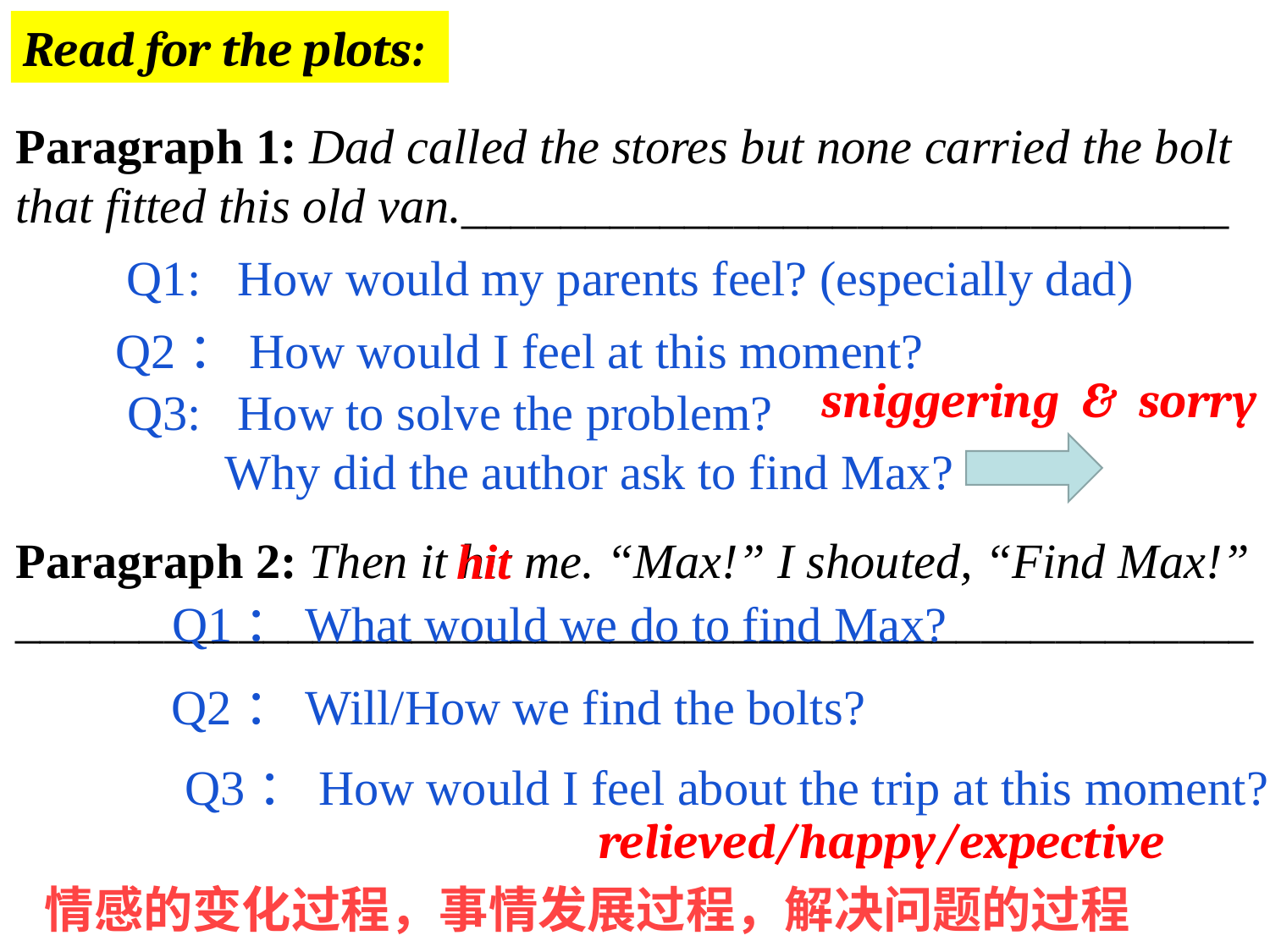

Read for the plots:
Paragraph 1: Dad called the stores but none carried the bolt
that fitted this old van._______________________________

Paragraph 2: Then it hit me. “Max!” I shouted, “Find Max!”
__________________________________________________
Q1:   How would my parents feel? (especially dad)
Q2：How would I feel at this moment?
sniggering  &  sorry
Q3:   How to solve the problem?
        Why did the author ask to find Max?

hit
Q1：What would we do to find Max?
Q2：Will/How we find the bolts?
Q3：How would I feel about the trip at this moment?
relieved/happy/expective
情感的变化过程，事情发展过程，解决问题的过程